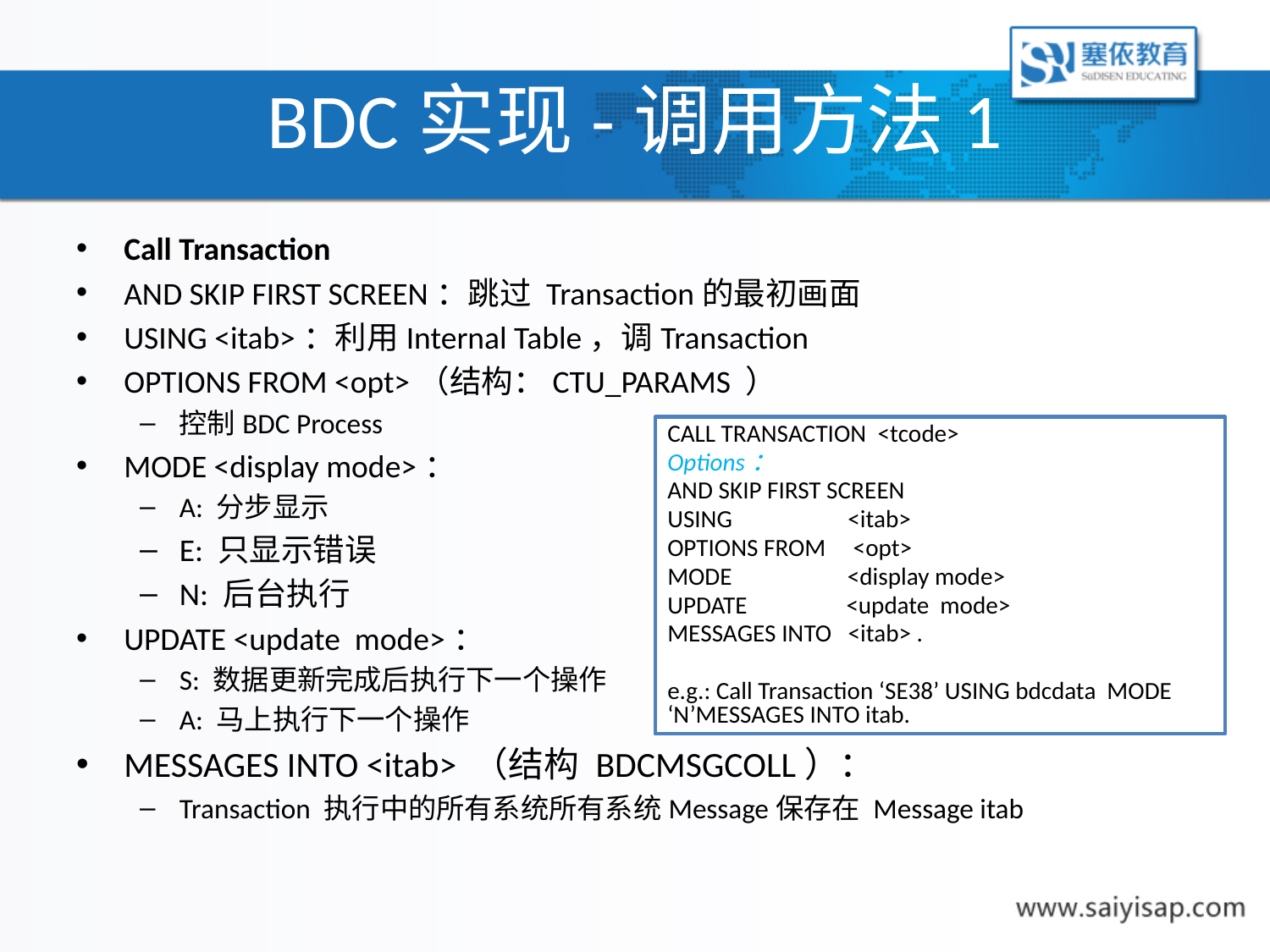

# BDC实现-调用方法1
Call Transaction
AND SKIP FIRST SCREEN：跳过 Transaction的最初画面
USING <itab>：利用Internal Table，调Transaction
OPTIONS FROM <opt>（结构：CTU_PARAMS ）
控制BDC Process
MODE <display mode>：
A: 分步显示
E: 只显示错误
N: 后台执行
UPDATE <update  mode>：
S: 数据更新完成后执行下一个操作
A: 马上执行下一个操作
MESSAGES INTO <itab> （结构 BDCMSGCOLL）：
Transaction 执行中的所有系统所有系统Message保存在 Message itab
CALL TRANSACTION  <tcode>
Options：
AND SKIP FIRST SCREEN
USING                     <itab>
OPTIONS FROM     <opt>
MODE                     <display mode>
UPDATE                  <update  mode>
MESSAGES INTO   <itab> .

e.g.: Call Transaction ‘SE38’ USING bdcdata  MODE ‘N’MESSAGES INTO itab.